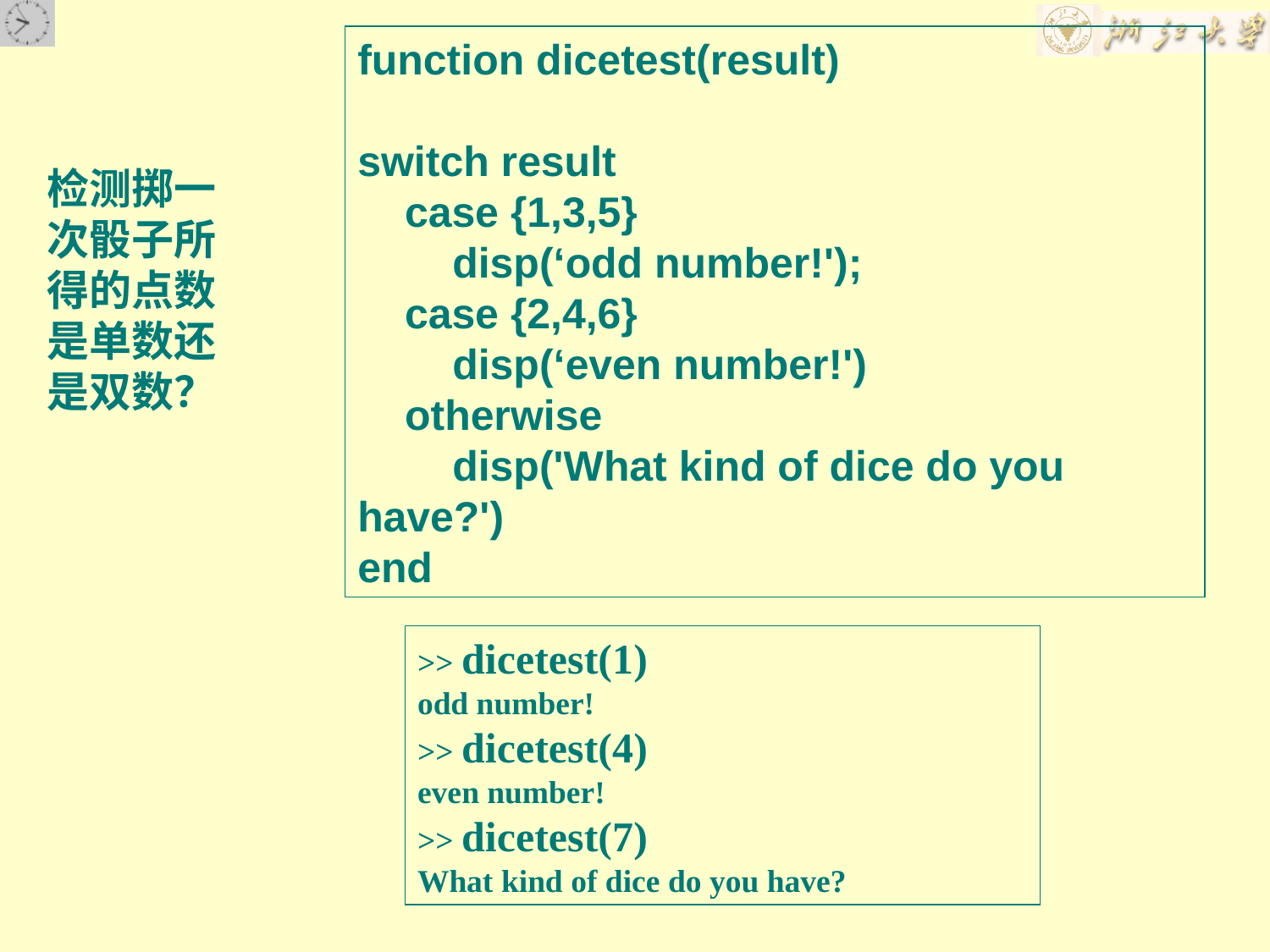

function dicetest(result)

switch result
    case {1,3,5}
        disp(‘odd number!');
    case {2,4,6}
        disp(‘even number!')
    otherwise
        disp('What kind of dice do you have?')
end
检测掷一次骰子所得的点数是单数还是双数？
>> dicetest(1)
odd number!
>> dicetest(4)
even number!
>> dicetest(7)
What kind of dice do you have?